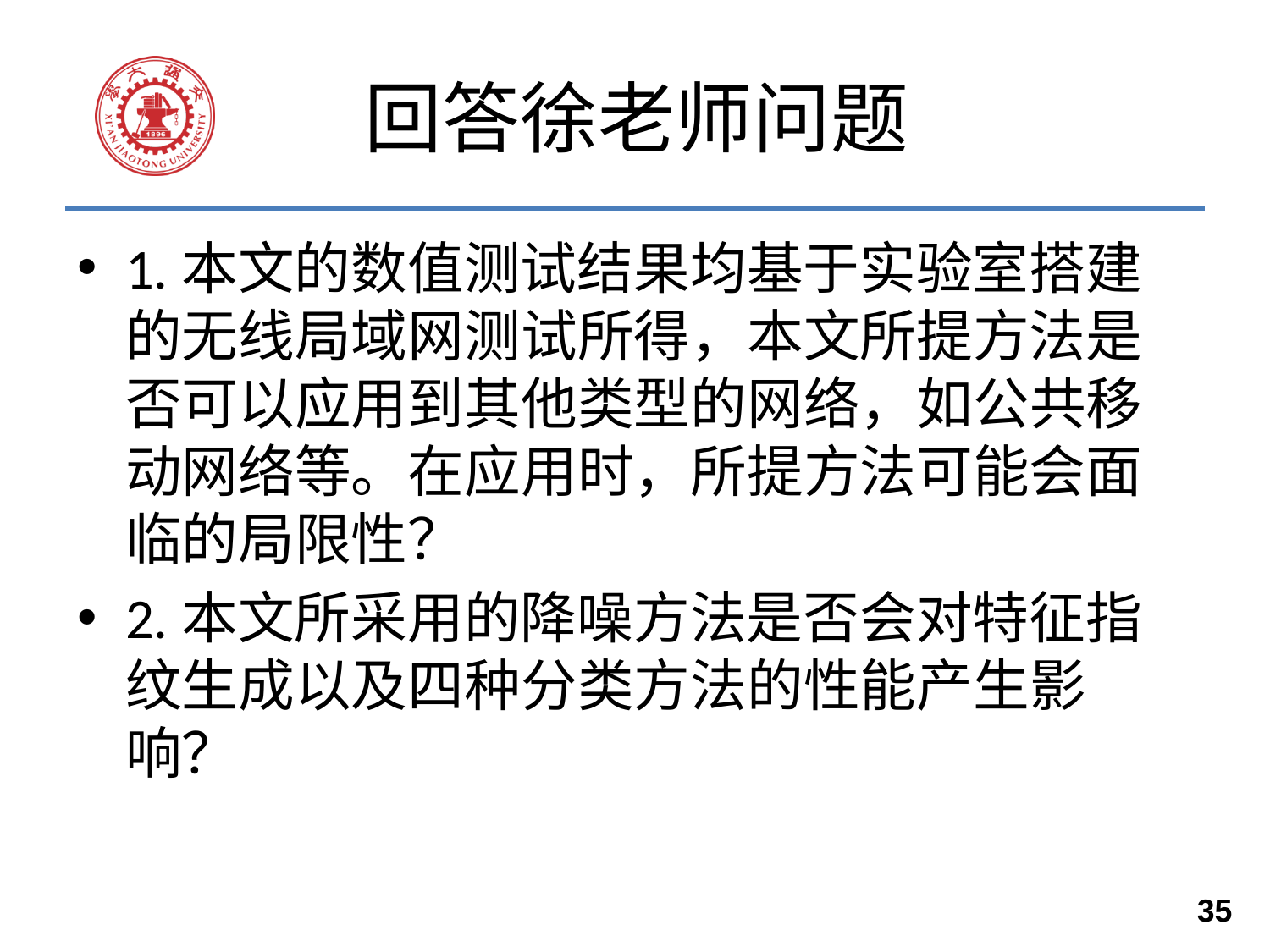

# 回答徐老师问题
1.本文的数值测试结果均基于实验室搭建的无线局域网测试所得，本文所提方法是否可以应用到其他类型的网络，如公共移动网络等。在应用时，所提方法可能会面临的局限性？
2.本文所采用的降噪方法是否会对特征指纹生成以及四种分类方法的性能产生影响？
35